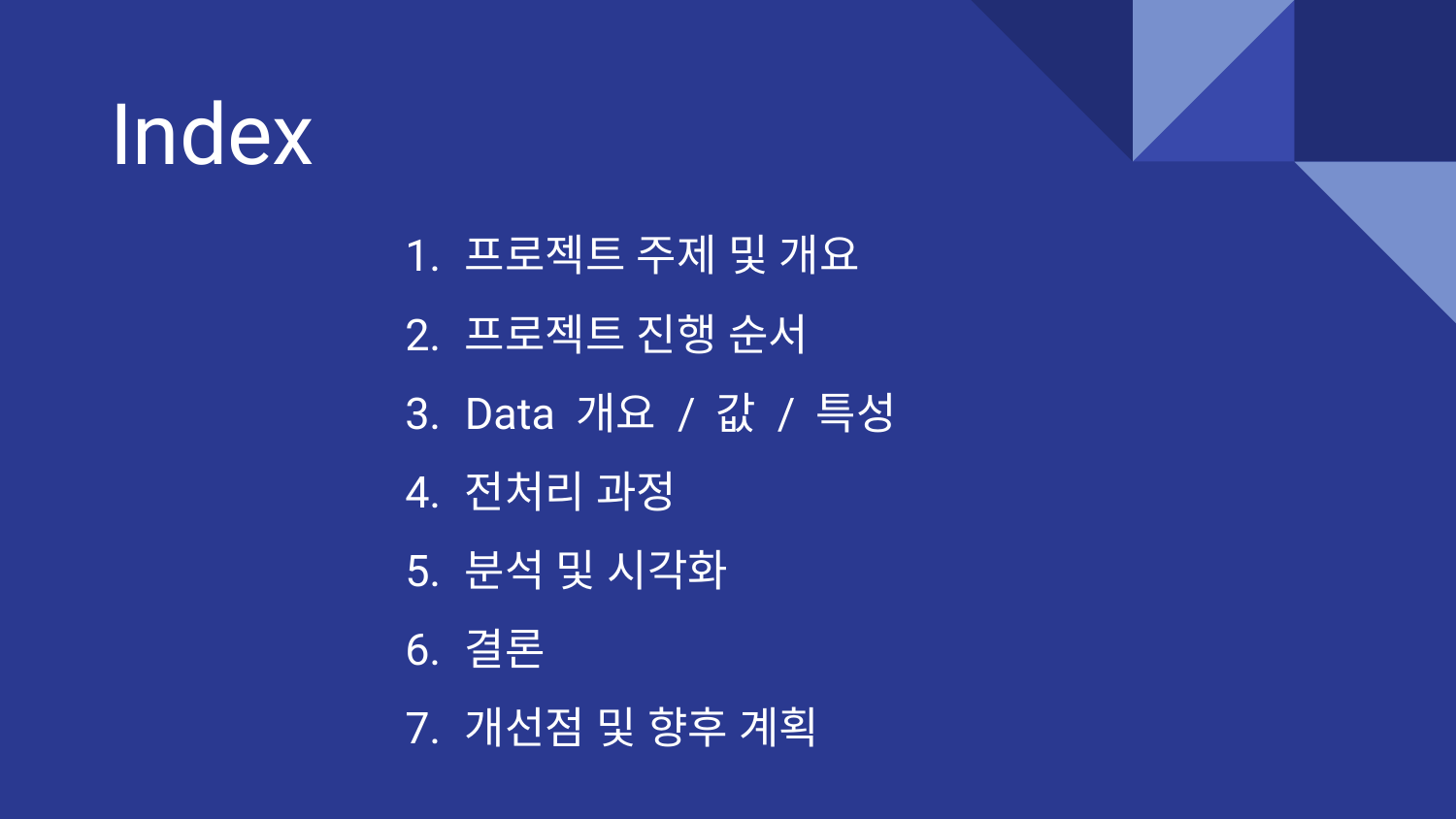

# Index
프로젝트 주제 및 개요
프로젝트 진행 순서
Data 개요 / 값 / 특성
전처리 과정
분석 및 시각화
결론
개선점 및 향후 계획